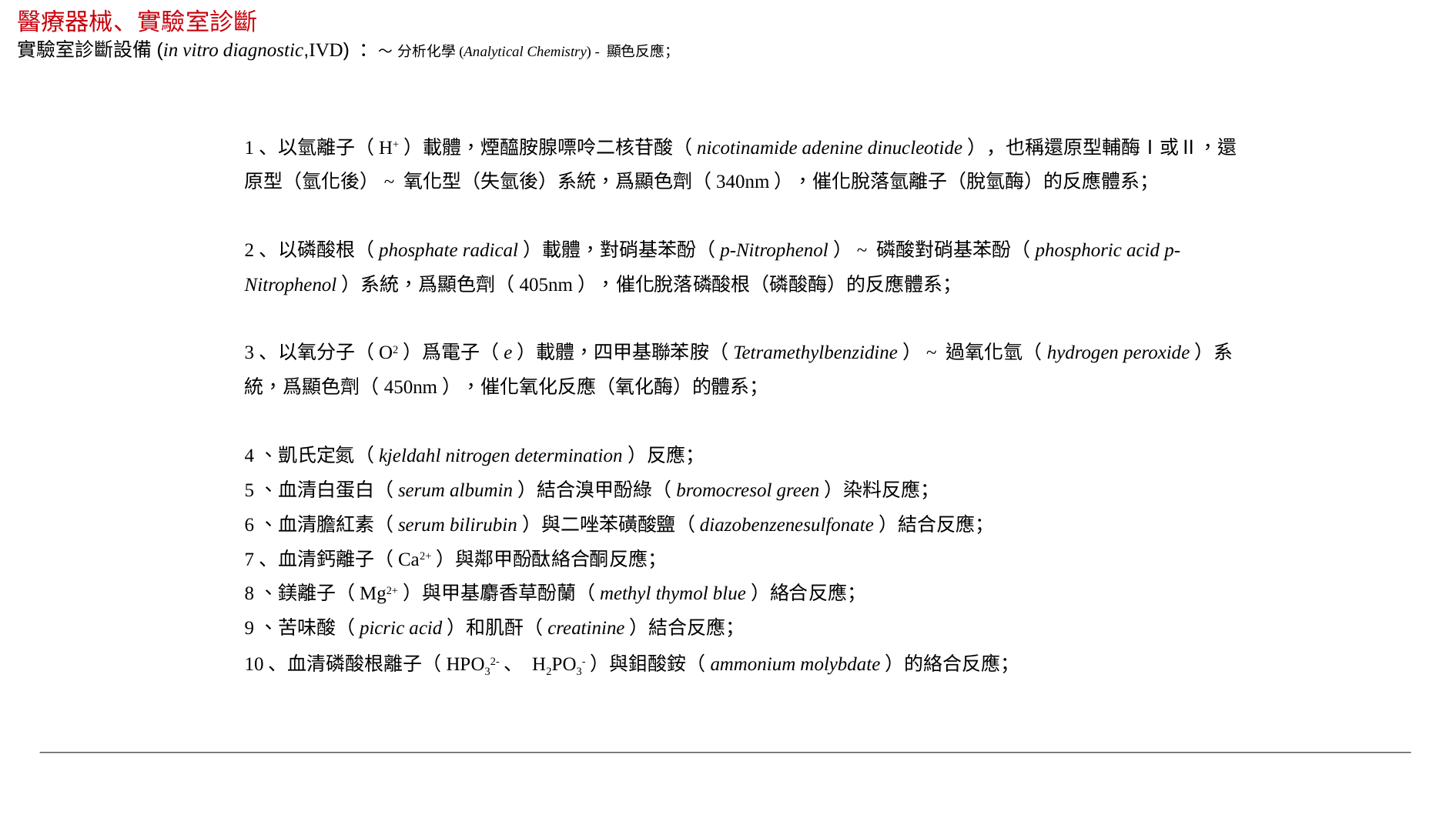

醫療器械、實驗室診斷
實驗室診斷設備(in vitro diagnostic,IVD) ：～ 分析化學(Analytical Chemistry) - 顯色反應；
1、以氫離子（H+）載體，煙醯胺腺嘌呤二核苷酸（nicotinamide adenine dinucleotide），也稱還原型輔酶Ⅰ或Ⅱ，還原型（氫化後）~ 氧化型（失氫後）系統，爲顯色劑（340nm），催化脫落氫離子（脫氫酶）的反應體系；
2、以磷酸根（phosphate radical）載體，對硝基苯酚（p-Nitrophenol）~ 磷酸對硝基苯酚（phosphoric acid p-Nitrophenol）系統，爲顯色劑（405nm），催化脫落磷酸根（磷酸酶）的反應體系；
3、以氧分子（O2）爲電子（e）載體，四甲基聯苯胺（Tetramethylbenzidine）~ 過氧化氫（hydrogen peroxide）系統，爲顯色劑（450nm），催化氧化反應（氧化酶）的體系；
4、凱氏定氮（kjeldahl nitrogen determination）反應；
5、血清白蛋白（serum albumin）結合溴甲酚綠（bromocresol green）染料反應；
6、血清膽紅素（serum bilirubin）與二唑苯磺酸鹽（diazobenzenesulfonate）結合反應；
7、血清鈣離子（Ca2+）與鄰甲酚酞絡合酮反應；
8、鎂離子（Mg2+）與甲基麝香草酚蘭（methyl thymol blue）絡合反應；
9、苦味酸（picric acid）和肌酐（creatinine）結合反應；
10、血清磷酸根離子（HPO32-、 H2PO3-）與鉬酸銨（ammonium molybdate）的絡合反應；